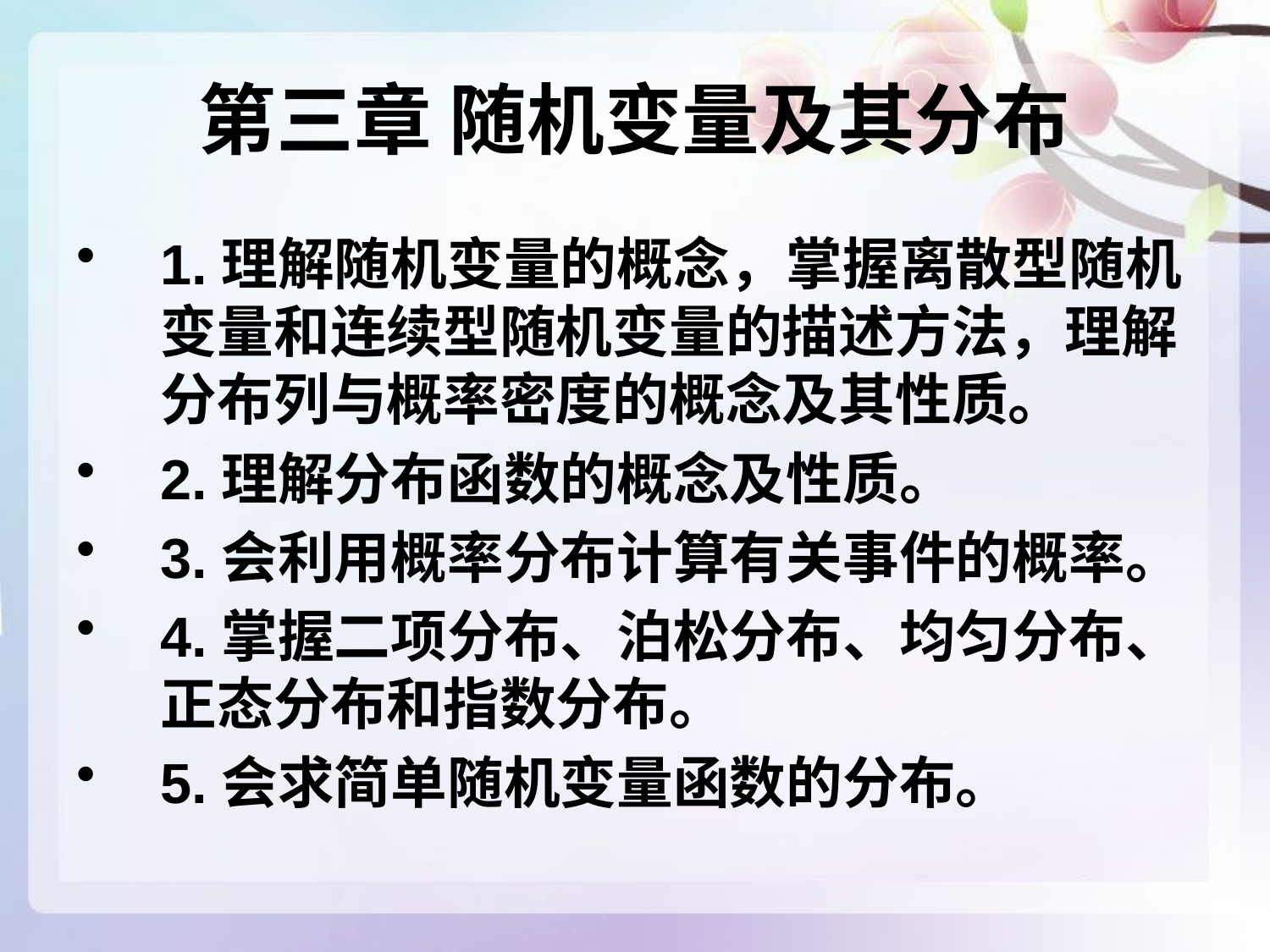

# 第三章 随机变量及其分布
1.理解随机变量的概念，掌握离散型随机变量和连续型随机变量的描述方法，理解分布列与概率密度的概念及其性质。
2.理解分布函数的概念及性质。
3.会利用概率分布计算有关事件的概率。
4.掌握二项分布、泊松分布、均匀分布、正态分布和指数分布。
5.会求简单随机变量函数的分布。